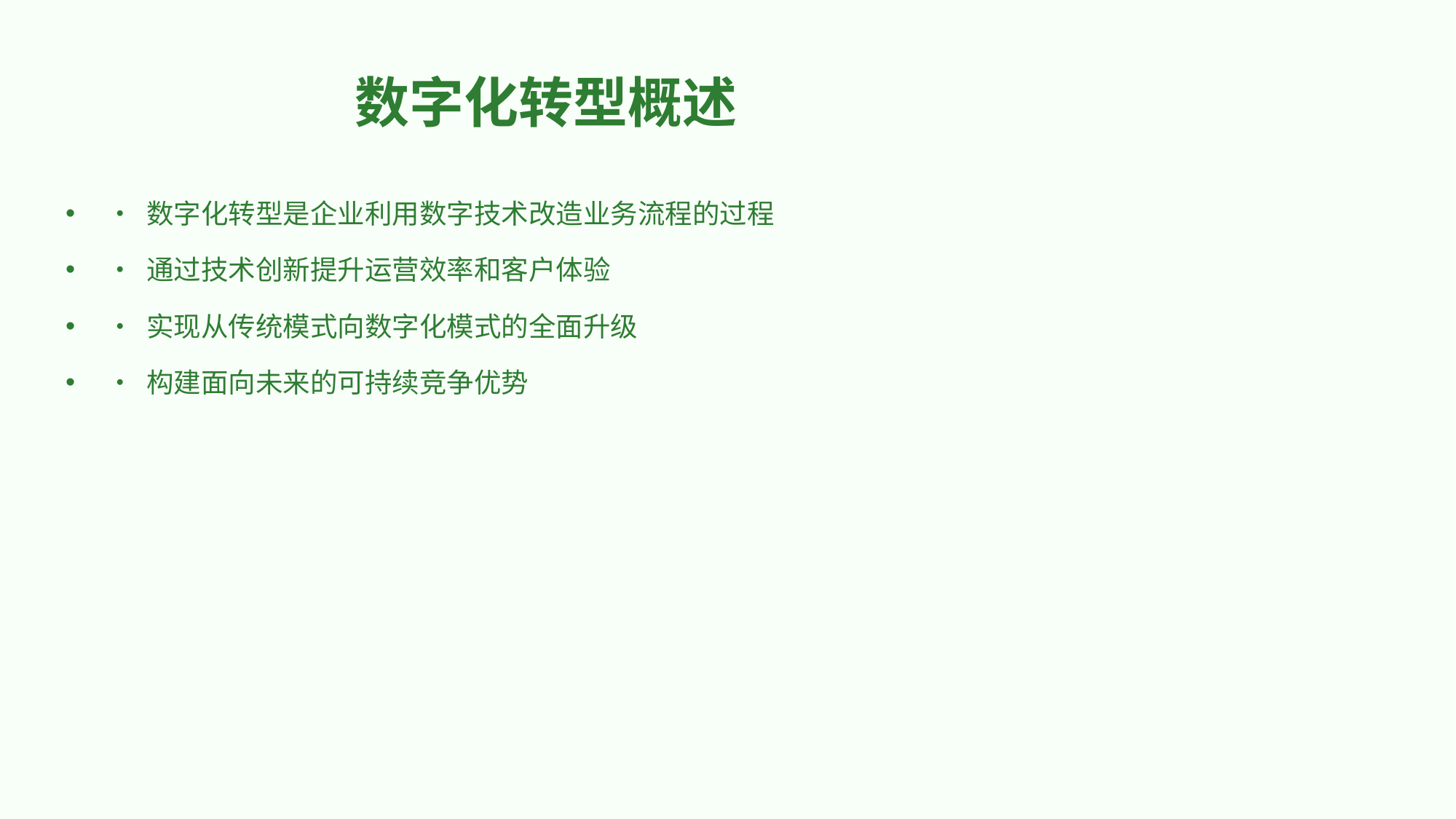

# 数字化转型概述
• 数字化转型是企业利用数字技术改造业务流程的过程
• 通过技术创新提升运营效率和客户体验
• 实现从传统模式向数字化模式的全面升级
• 构建面向未来的可持续竞争优势